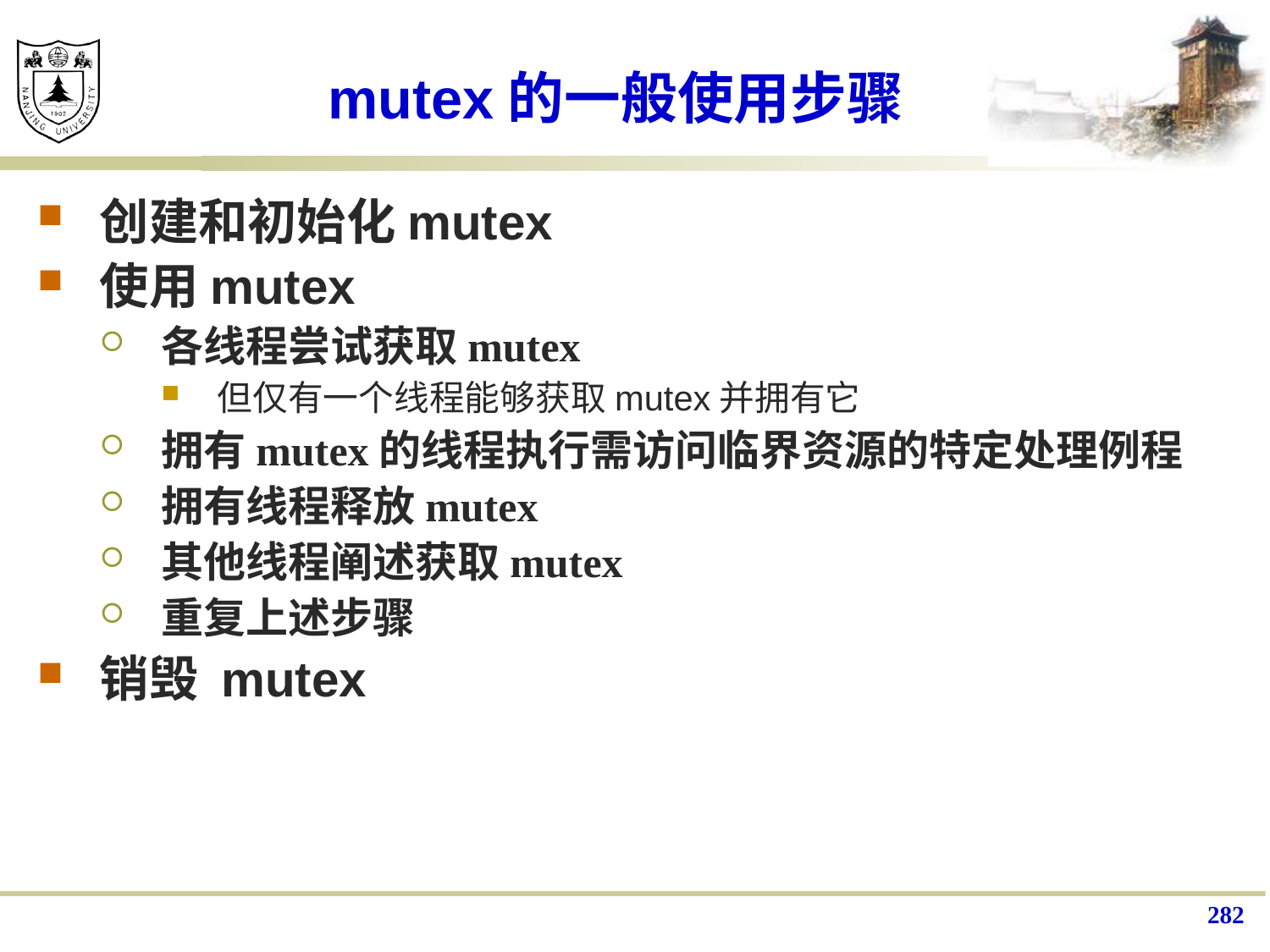

# mutex的一般使用步骤
创建和初始化mutex
使用mutex
各线程尝试获取mutex
但仅有一个线程能够获取mutex并拥有它
拥有mutex的线程执行需访问临界资源的特定处理例程
拥有线程释放mutex
其他线程阐述获取mutex
重复上述步骤
销毁 mutex

282